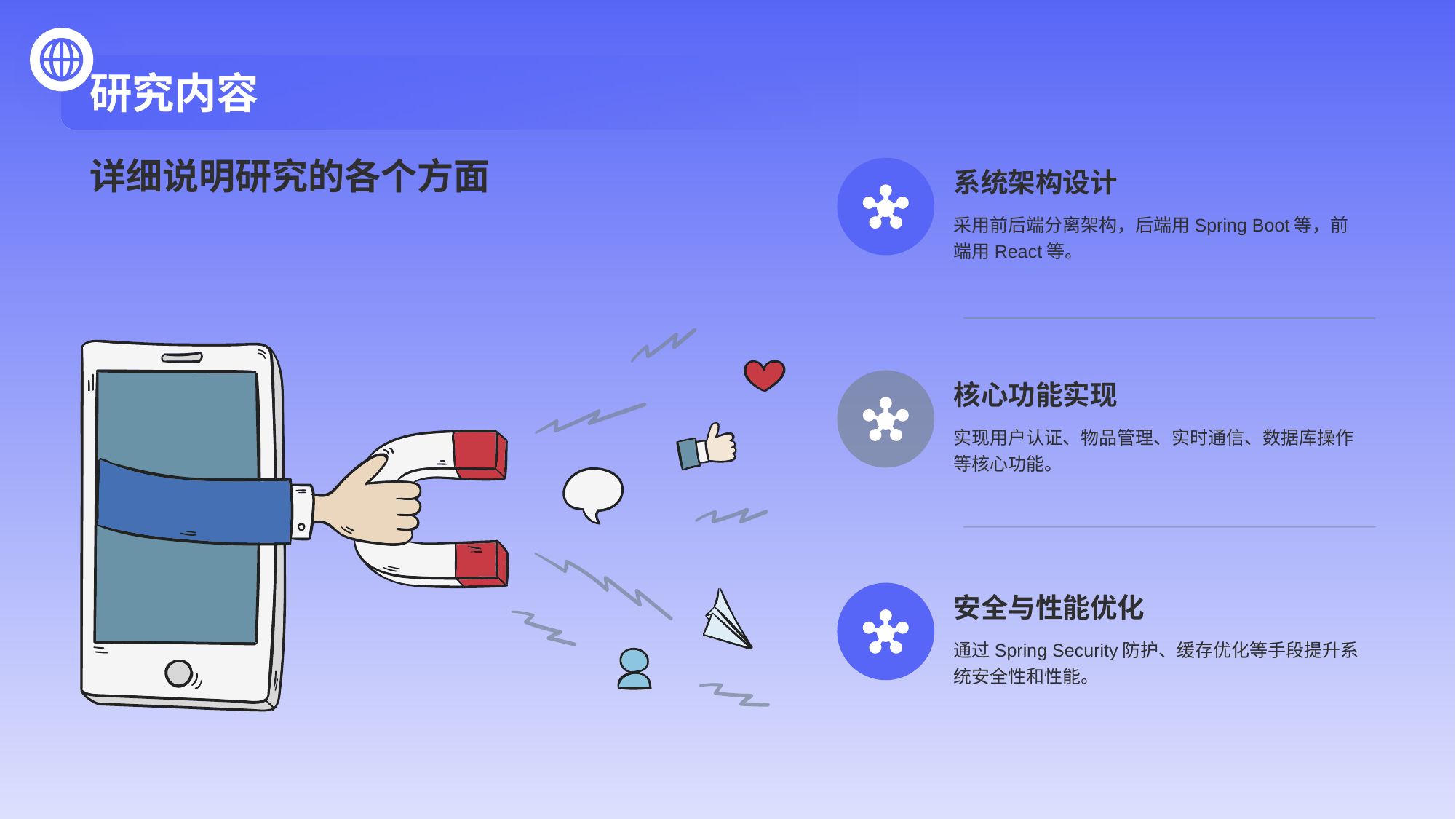

# 研究内容
系统架构设计

采用前后端分离架构，后端用Spring Boot等，前端用React等。
详细说明研究的各个方面

核心功能实现

实现用户认证、物品管理、实时通信、数据库操作等核心功能。
安全与性能优化

通过Spring Security防护、缓存优化等手段提升系统安全性和性能。